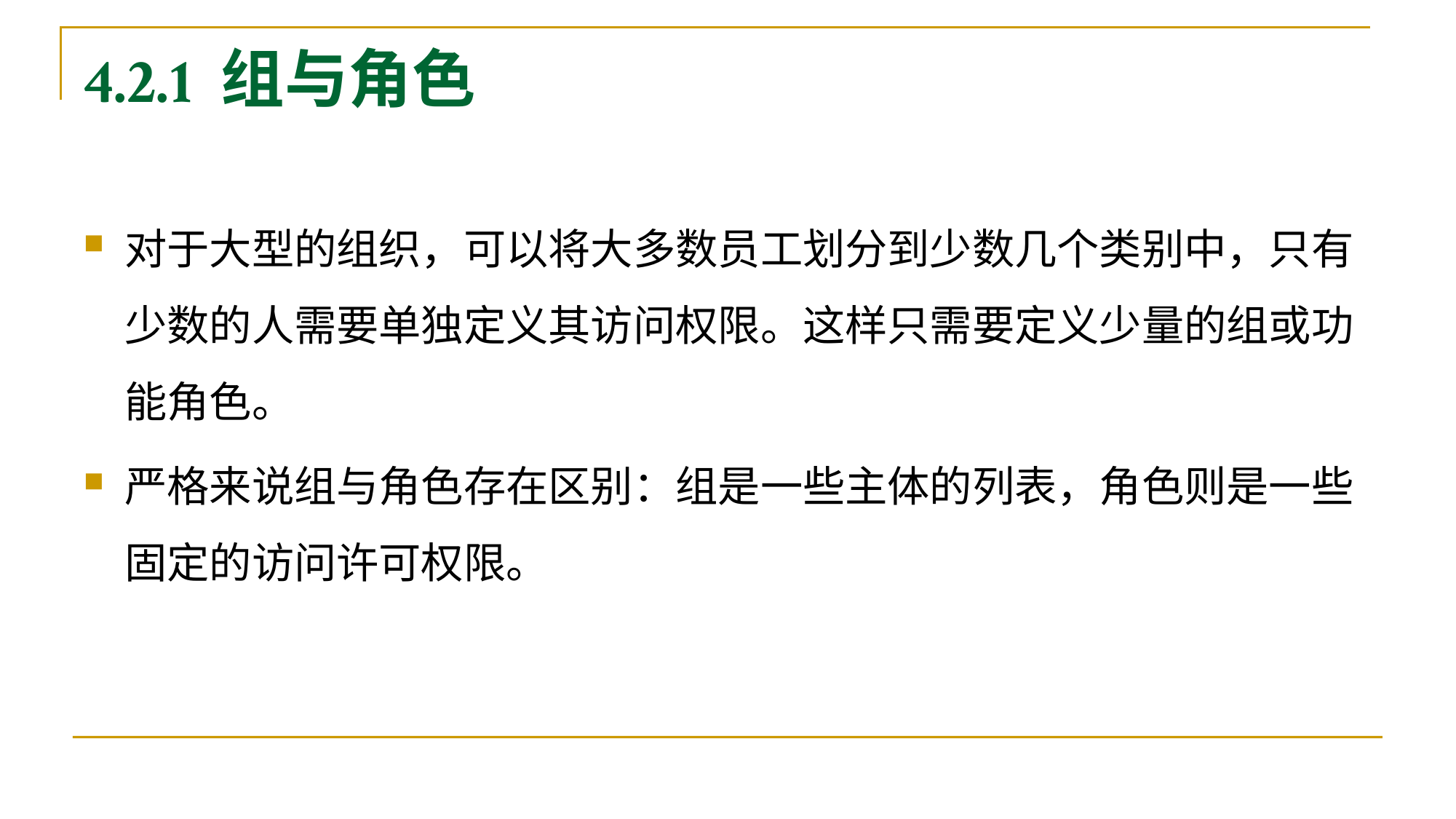

# 4.2.1 组与角色
对于大型的组织，可以将大多数员工划分到少数几个类别中，只有少数的人需要单独定义其访问权限。这样只需要定义少量的组或功能角色。
严格来说组与角色存在区别：组是一些主体的列表，角色则是一些固定的访问许可权限。